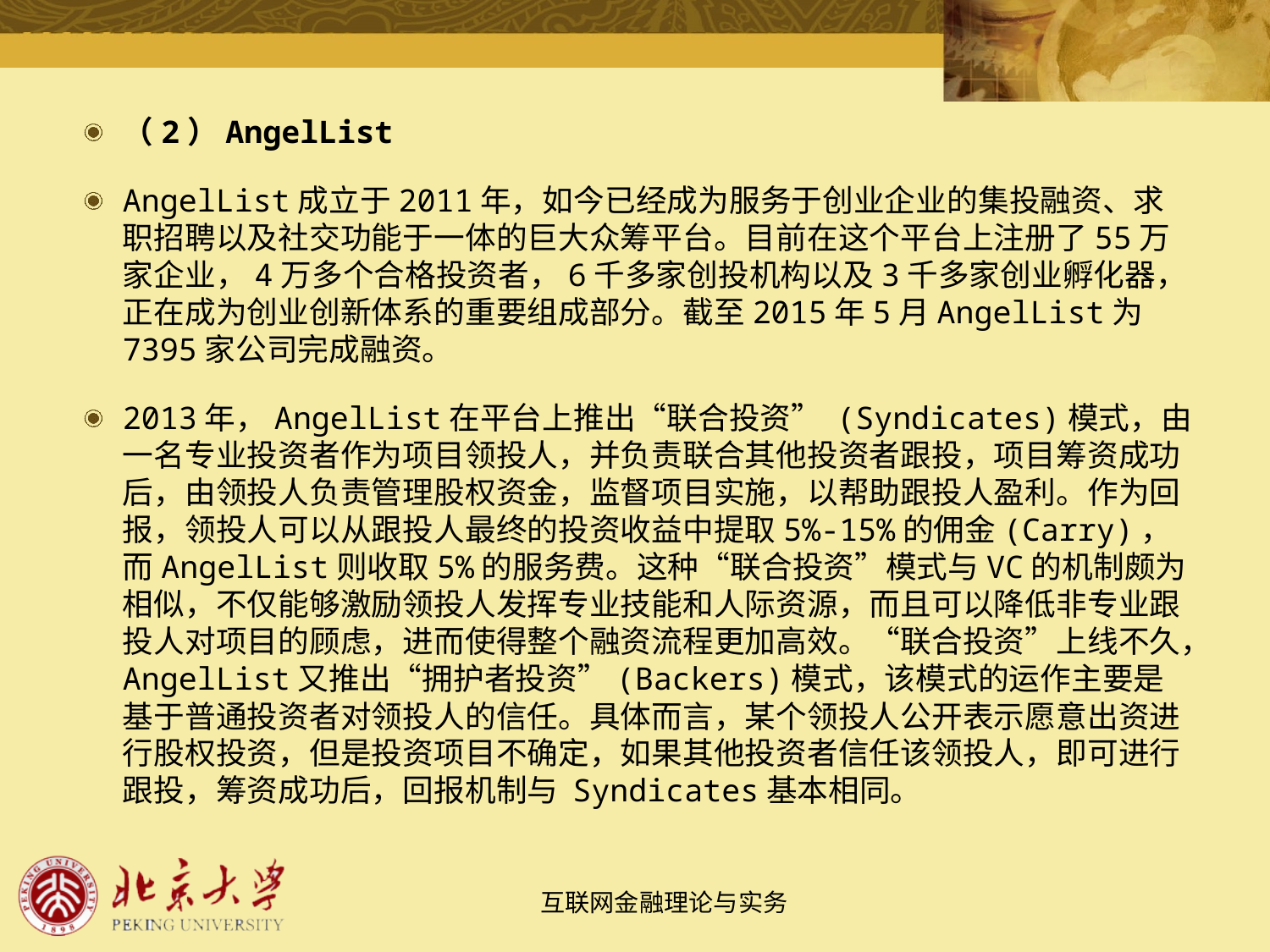

（2）AngelList
AngelList成立于2011年，如今已经成为服务于创业企业的集投融资、求职招聘以及社交功能于一体的巨大众筹平台。目前在这个平台上注册了55万家企业，4万多个合格投资者，6千多家创投机构以及3千多家创业孵化器，正在成为创业创新体系的重要组成部分。截至2015年5月AngelList为7395家公司完成融资。
2013年，AngelList在平台上推出“联合投资” (Syndicates)模式，由一名专业投资者作为项目领投人，并负责联合其他投资者跟投，项目筹资成功后，由领投人负责管理股权资金，监督项目实施，以帮助跟投人盈利。作为回报，领投人可以从跟投人最终的投资收益中提取5%-15%的佣金(Carry)，而AngelList则收取5%的服务费。这种“联合投资”模式与VC的机制颇为相似，不仅能够激励领投人发挥专业技能和人际资源，而且可以降低非专业跟投人对项目的顾虑，进而使得整个融资流程更加高效。“联合投资”上线不久，AngelList又推出“拥护者投资”(Backers)模式，该模式的运作主要是基于普通投资者对领投人的信任。具体而言，某个领投人公开表示愿意出资进行股权投资，但是投资项目不确定，如果其他投资者信任该领投人，即可进行跟投，筹资成功后，回报机制与 Syndicates基本相同。